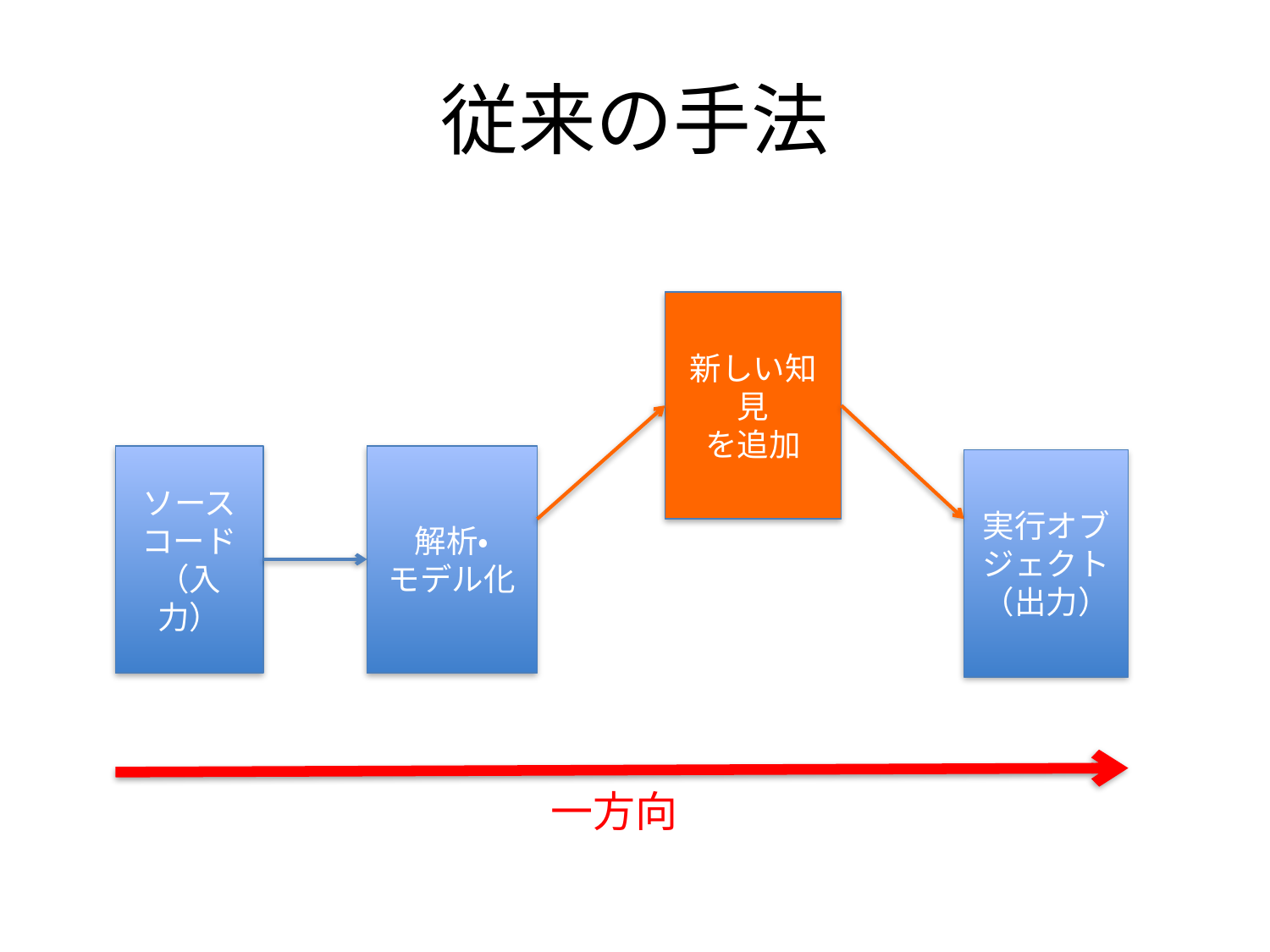

# 従来の手法
新しい知見
を追加
ソースコード（入力）
解析・
モデル化
実行オブジェクト
（出力）
一方向